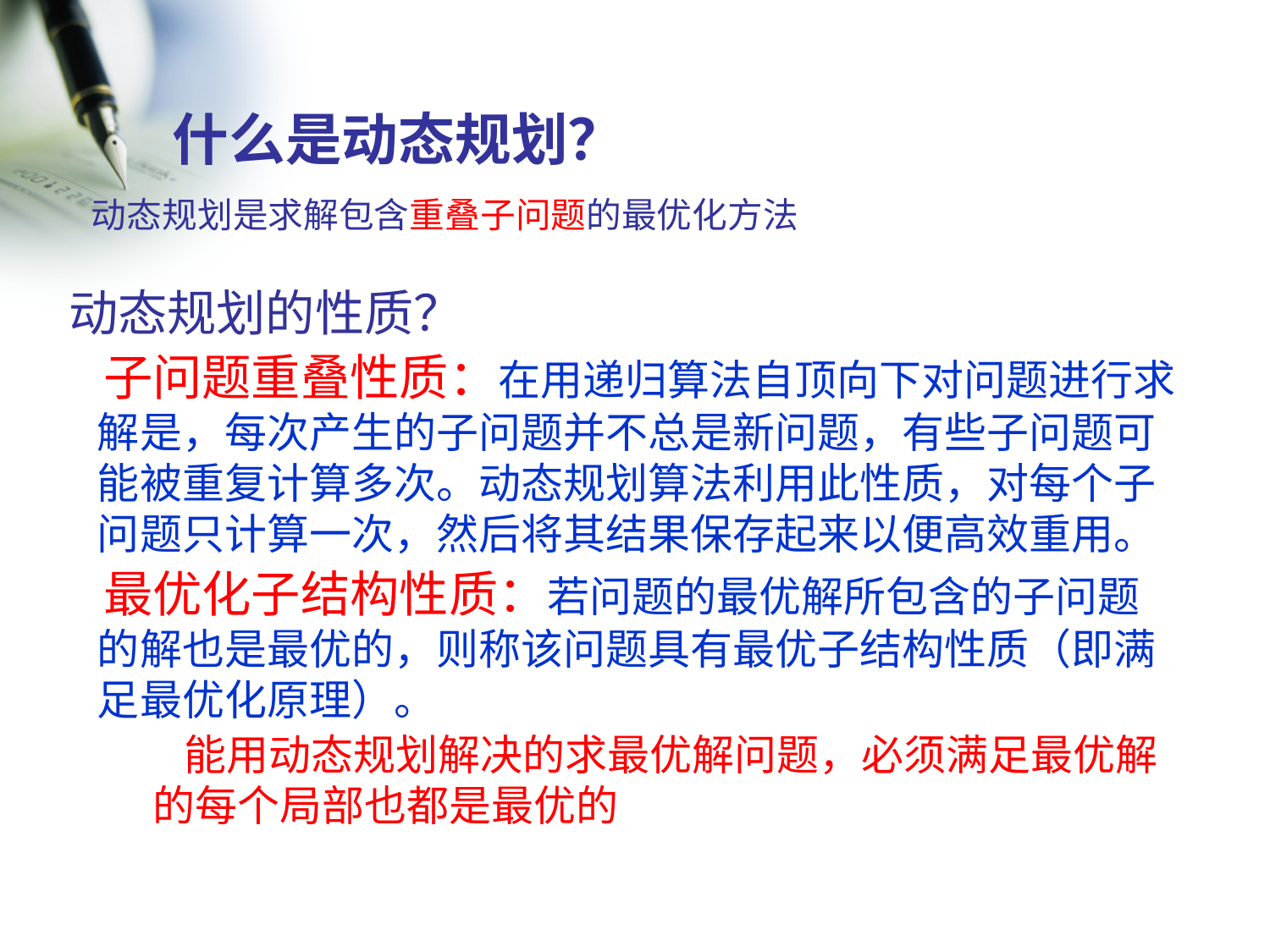

# 什么是动态规划？
动态规划是求解包含重叠子问题的最优化方法
  动态规划的性质？
     子问题重叠性质：在用递归算法自顶向下对问题进行求解是，每次产生的子问题并不总是新问题，有些子问题可能被重复计算多次。动态规划算法利用此性质，对每个子问题只计算一次，然后将其结果保存起来以便高效重用。
     最优化子结构性质：若问题的最优解所包含的子问题的解也是最优的，则称该问题具有最优子结构性质（即满足最优化原理）。
        能用动态规划解决的求最优解问题，必须满足最优解的每个局部也都是最优的